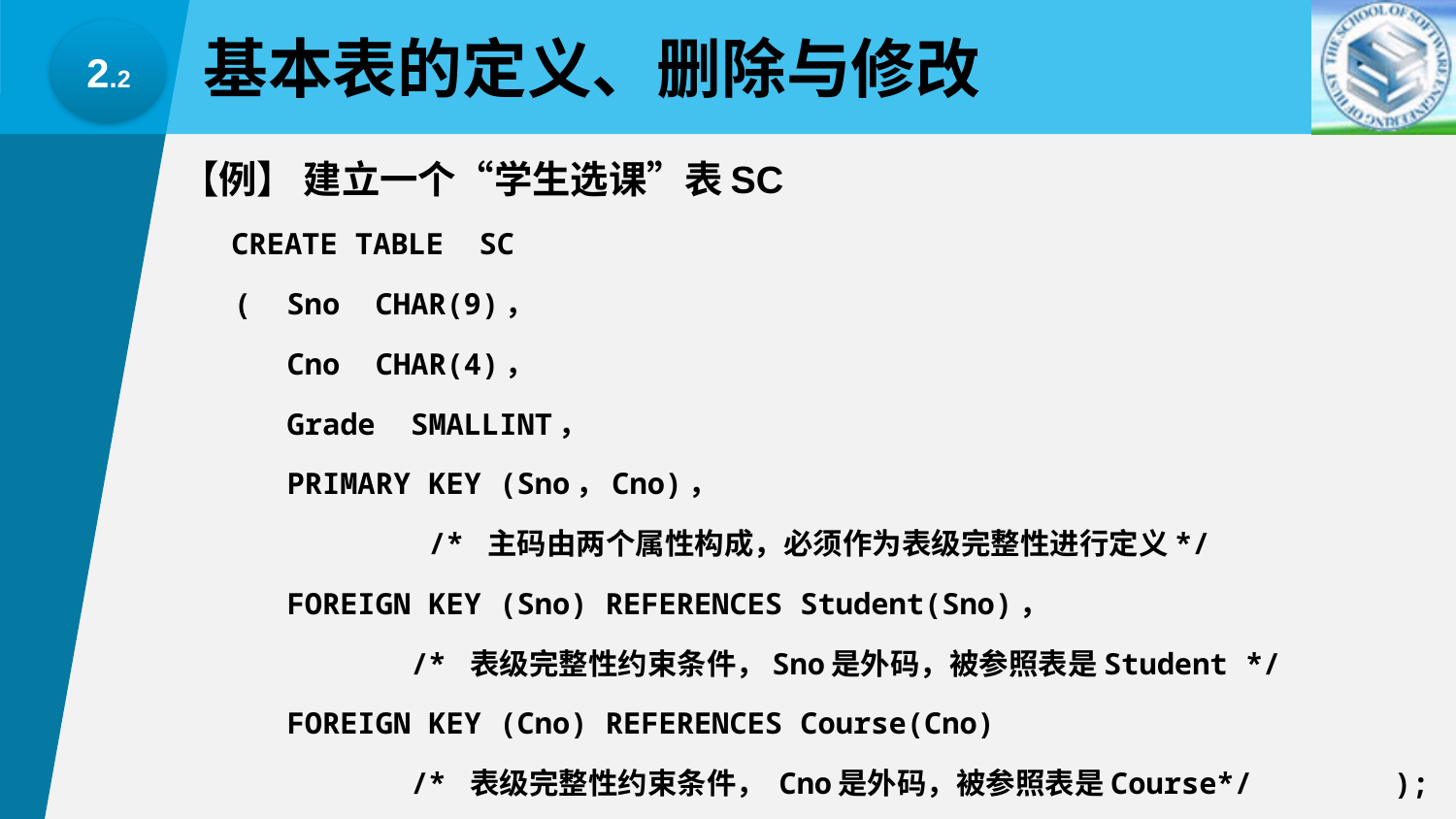

基本表的定义、删除与修改
2.2
【例】 建立一个“学生选课”表SC
	CREATE TABLE  SC
   (  Sno  CHAR(9)，
      Cno  CHAR(4)，
      Grade  SMALLINT，
      PRIMARY KEY (Sno，Cno)，
              /* 主码由两个属性构成，必须作为表级完整性进行定义*/
      FOREIGN KEY (Sno) REFERENCES Student(Sno)，
             /* 表级完整性约束条件，Sno是外码，被参照表是Student */
      FOREIGN KEY (Cno) REFERENCES Course(Cno)
             /* 表级完整性约束条件， Cno是外码，被参照表是Course*/        );